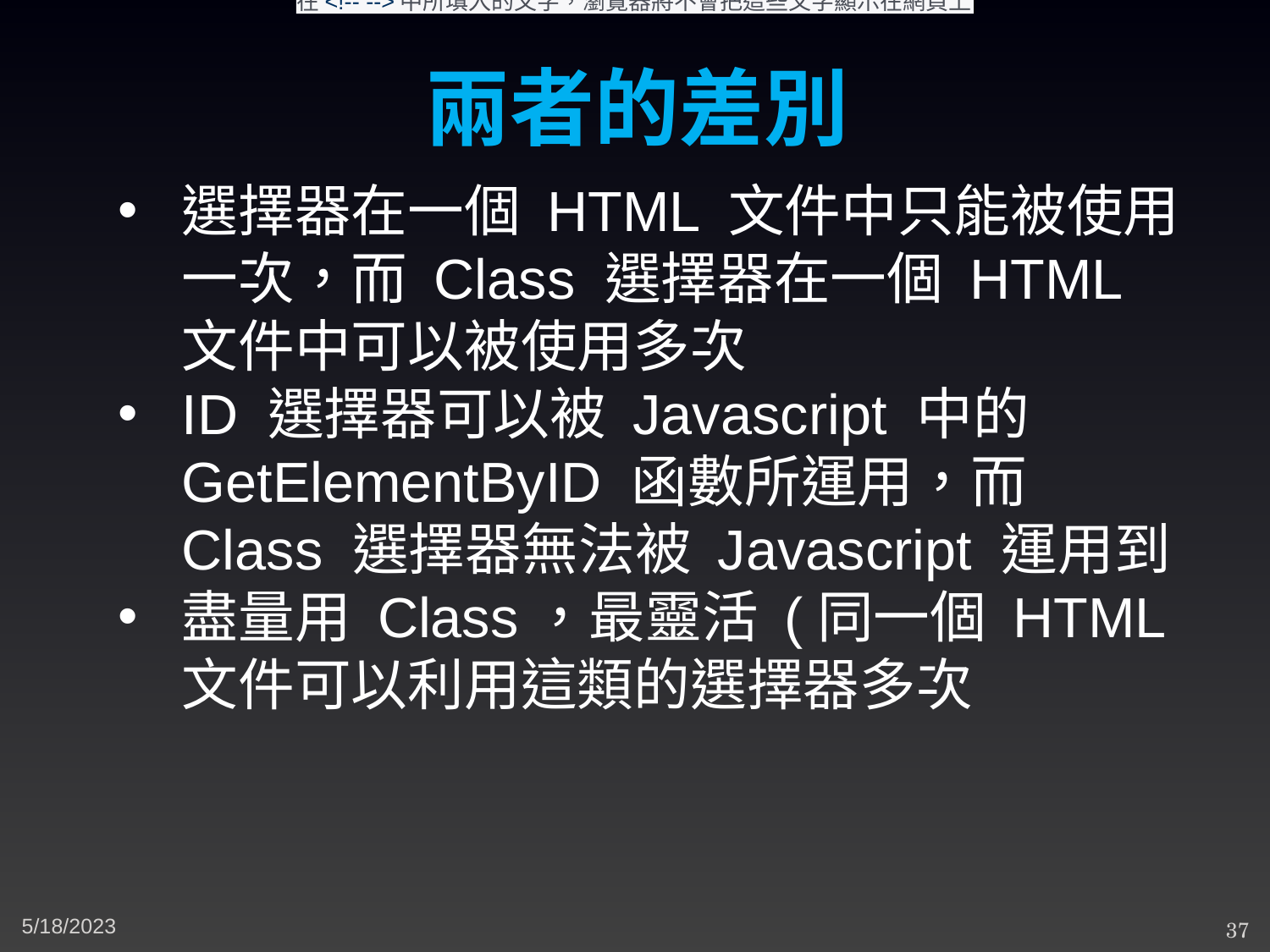

在<!-- -->中所填入的文字，瀏覽器將不會把這些文字顯示在網頁上
兩者的差別
選擇器在一個 HTML 文件中只能被使用一次，而 Class 選擇器在一個 HTML 文件中可以被使用多次
ID 選擇器可以被 Javascript 中的 GetElementByID 函數所運用，而 Class 選擇器無法被 Javascript 運用到
盡量用 Class，最靈活 (同一個 HTML 文件可以利用這類的選擇器多次
5/18/2023
37